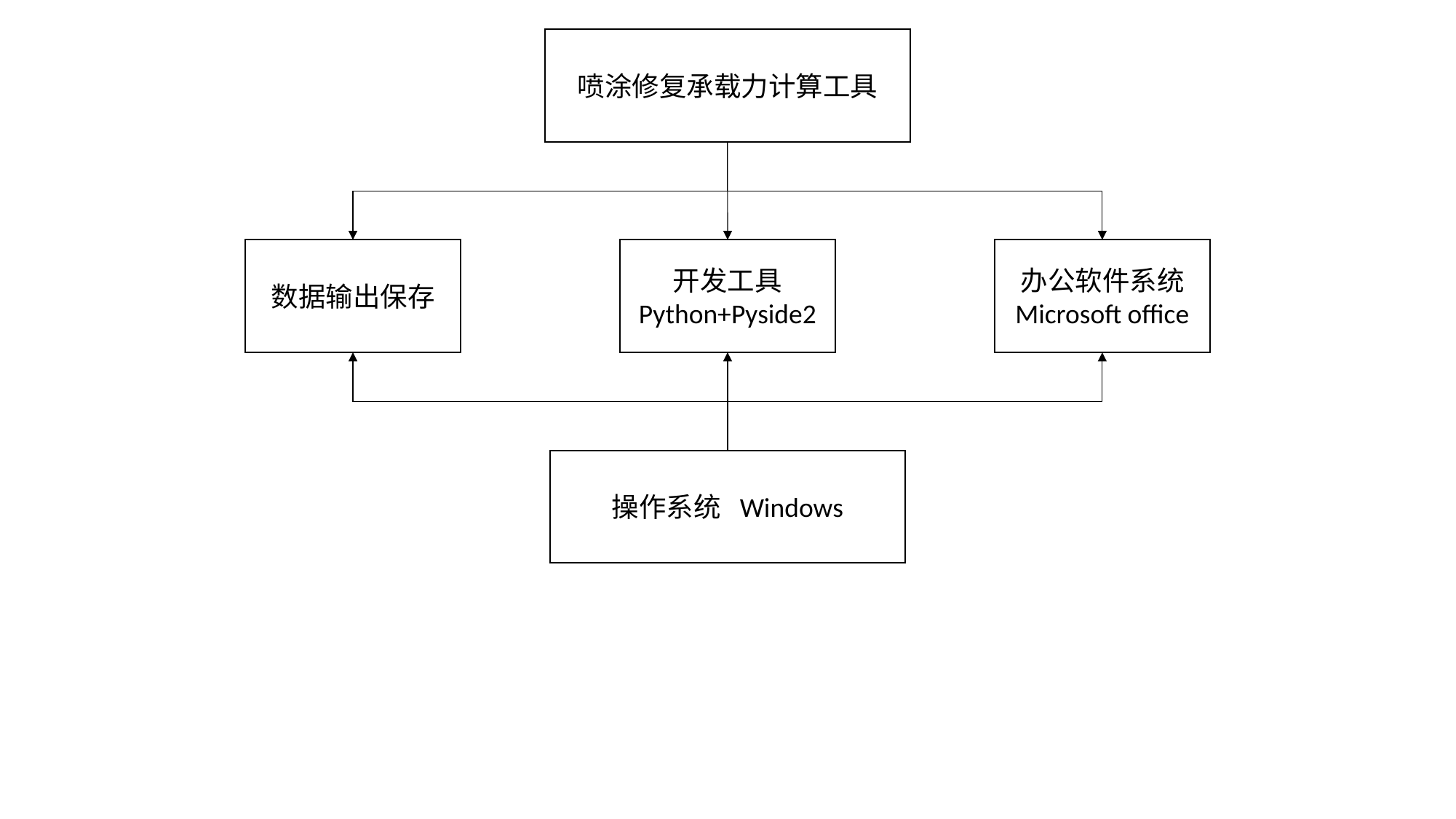

喷涂修复承载力计算工具
数据输出保存
办公软件系统
Microsoft office
开发工具
Python+Pyside2
操作系统  Windows